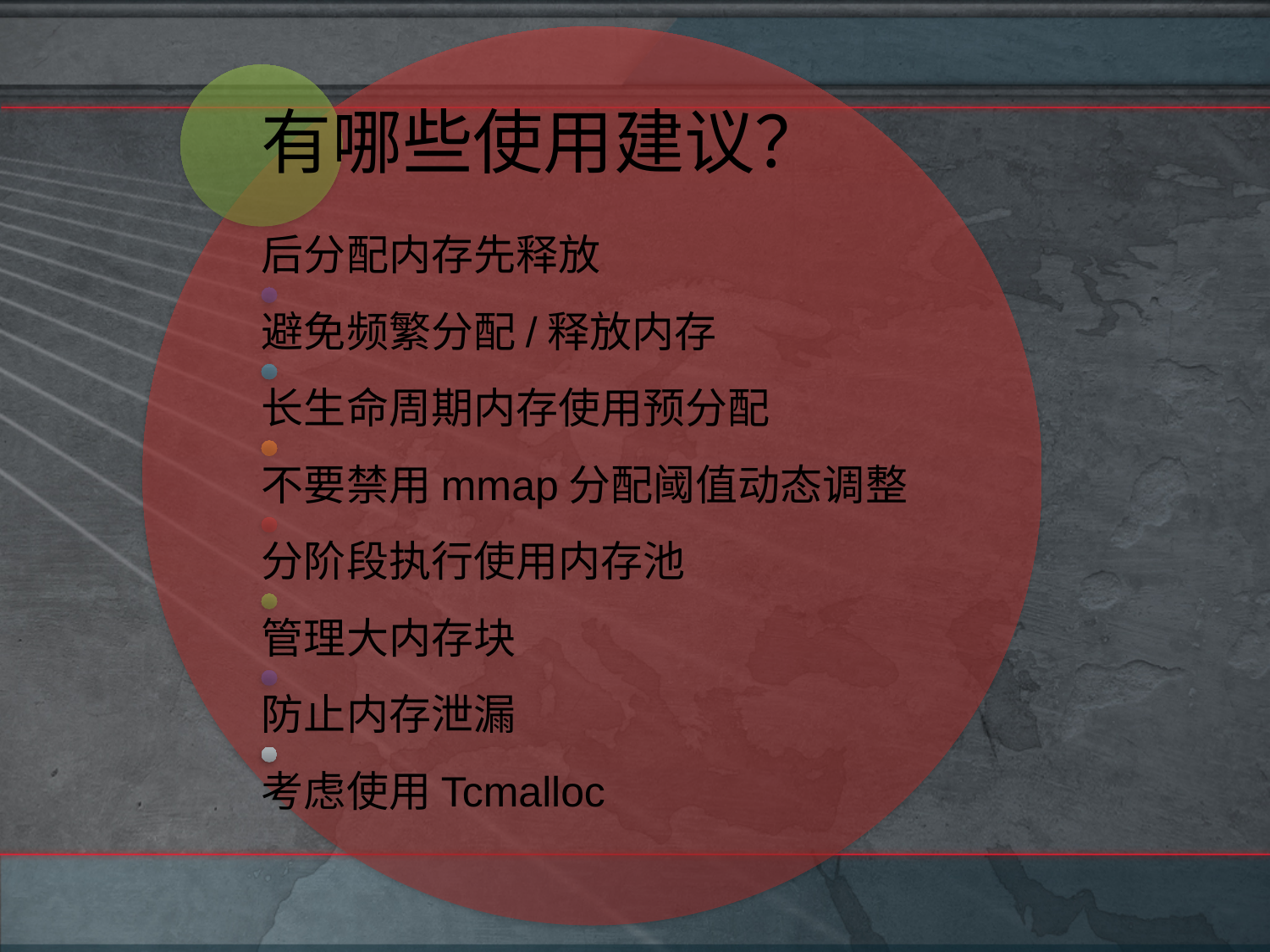

有哪些使用建议？

后分配内存先释放

避免频繁分配/释放内存

长生命周期内存使用预分配

不要禁用mmap分配阈值动态调整

分阶段执行使用内存池

管理大内存块

防止内存泄漏

考虑使用Tcmalloc